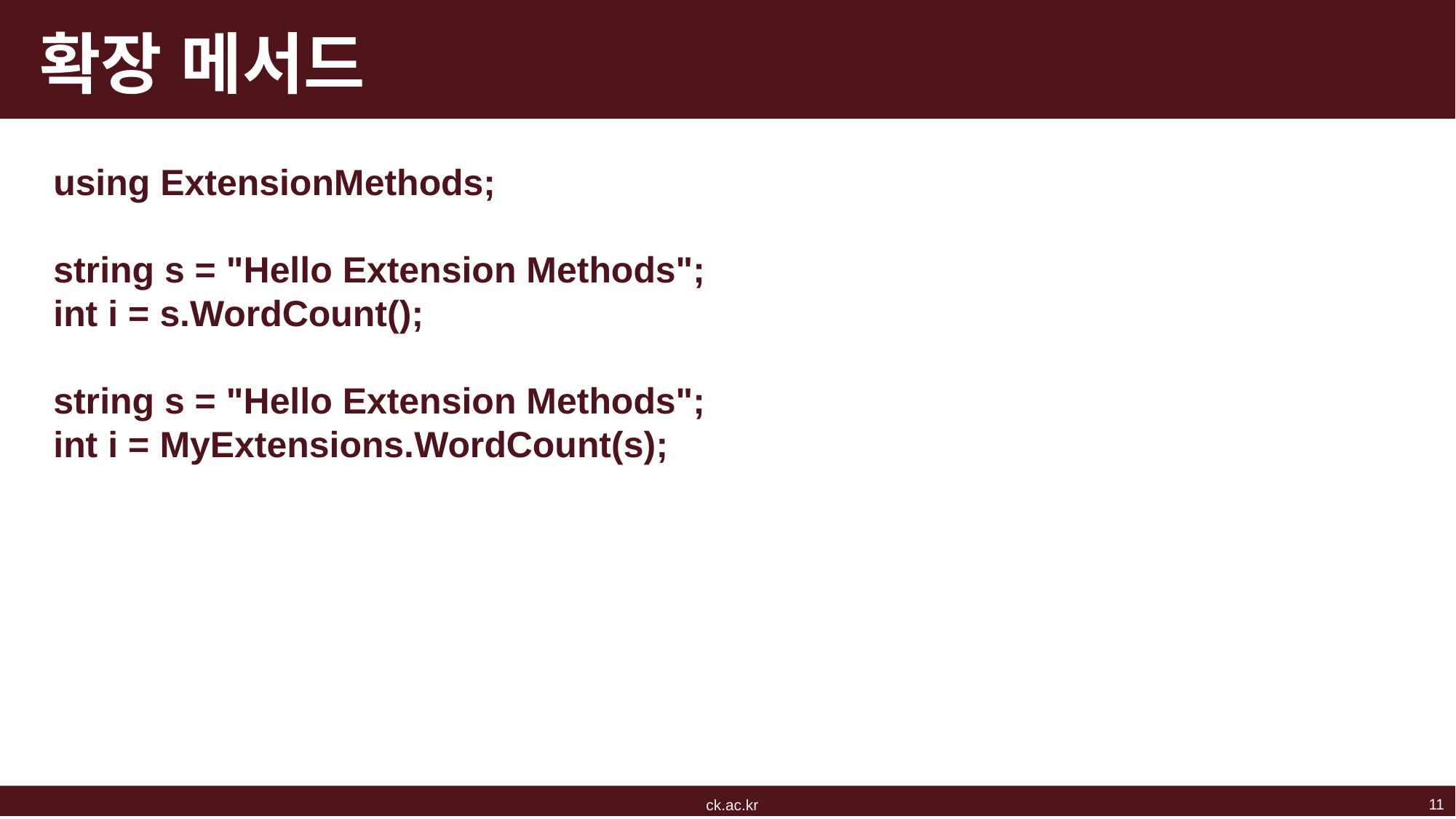

# 확장 메서드
using ExtensionMethods;

string s = "Hello Extension Methods";
int i = s.WordCount();

string s = "Hello Extension Methods";
int i = MyExtensions.WordCount(s);

11
ck.ac.kr